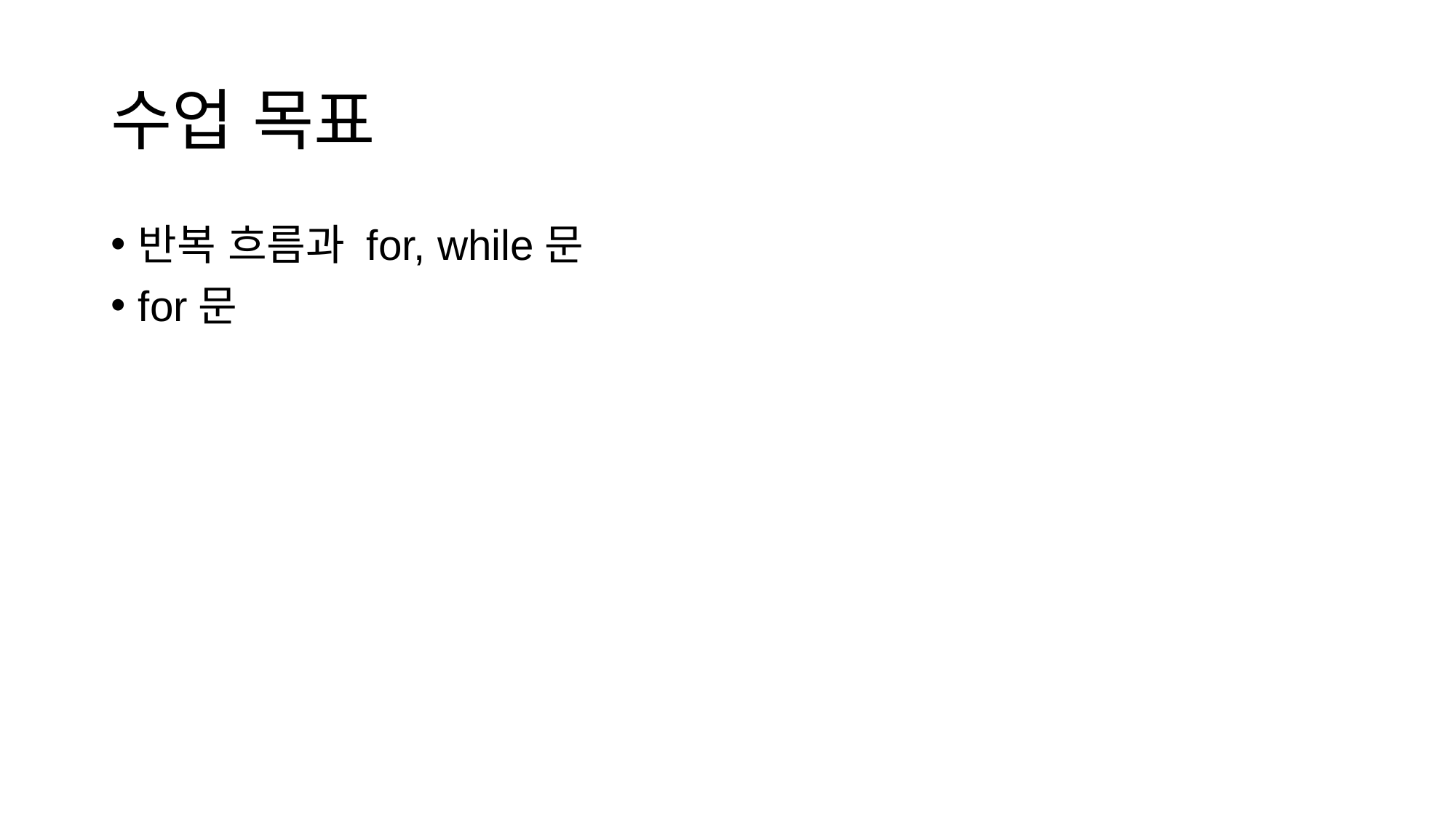

# 수업 목표
반복 흐름과 for, while문
for문